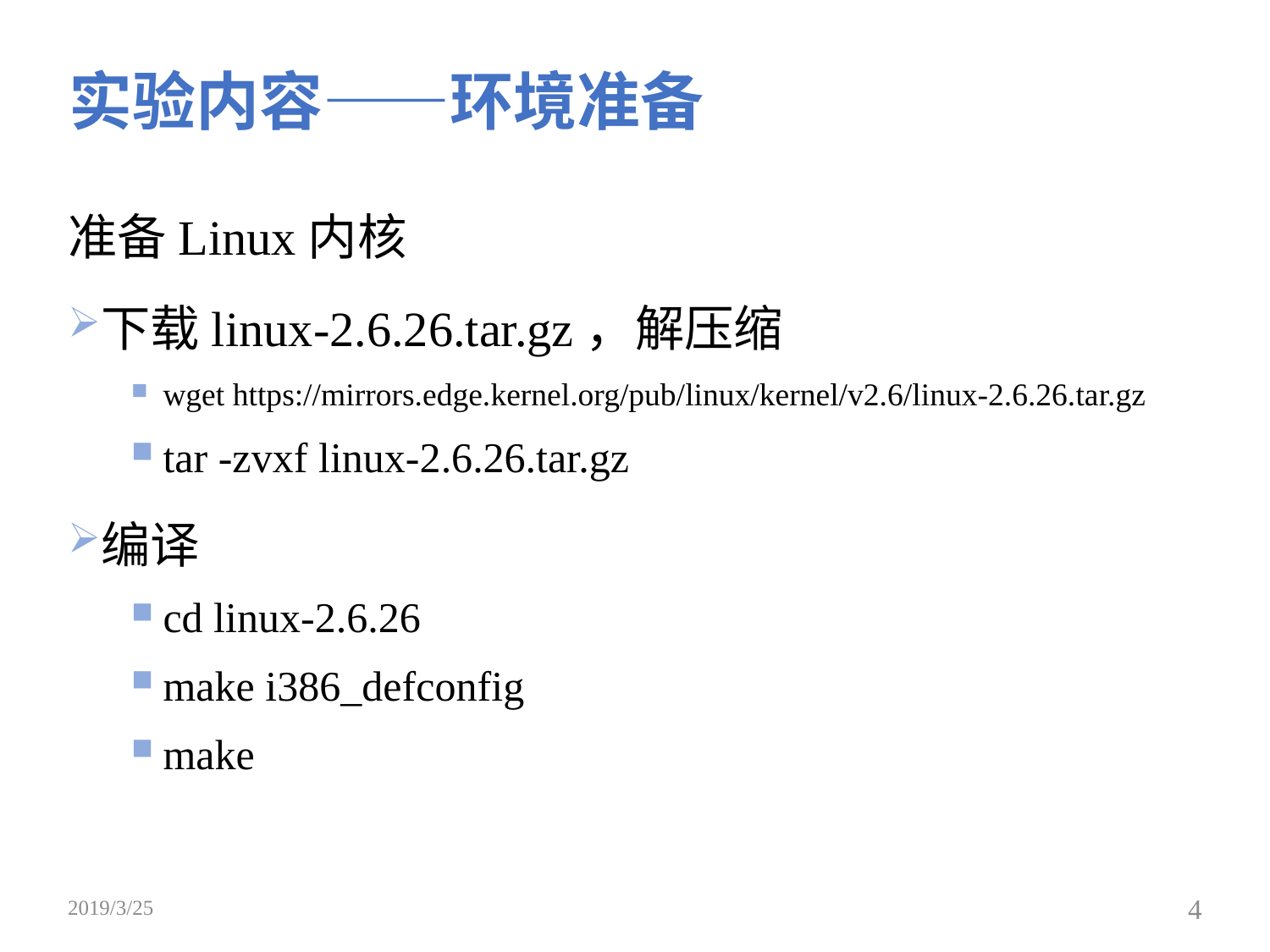

# 实验内容——环境准备
准备Linux内核
下载linux-2.6.26.tar.gz，解压缩
wget https://mirrors.edge.kernel.org/pub/linux/kernel/v2.6/linux-2.6.26.tar.gz
tar -zvxf linux-2.6.26.tar.gz
编译
cd linux-2.6.26
make i386_defconfig
make
2019/3/25
4